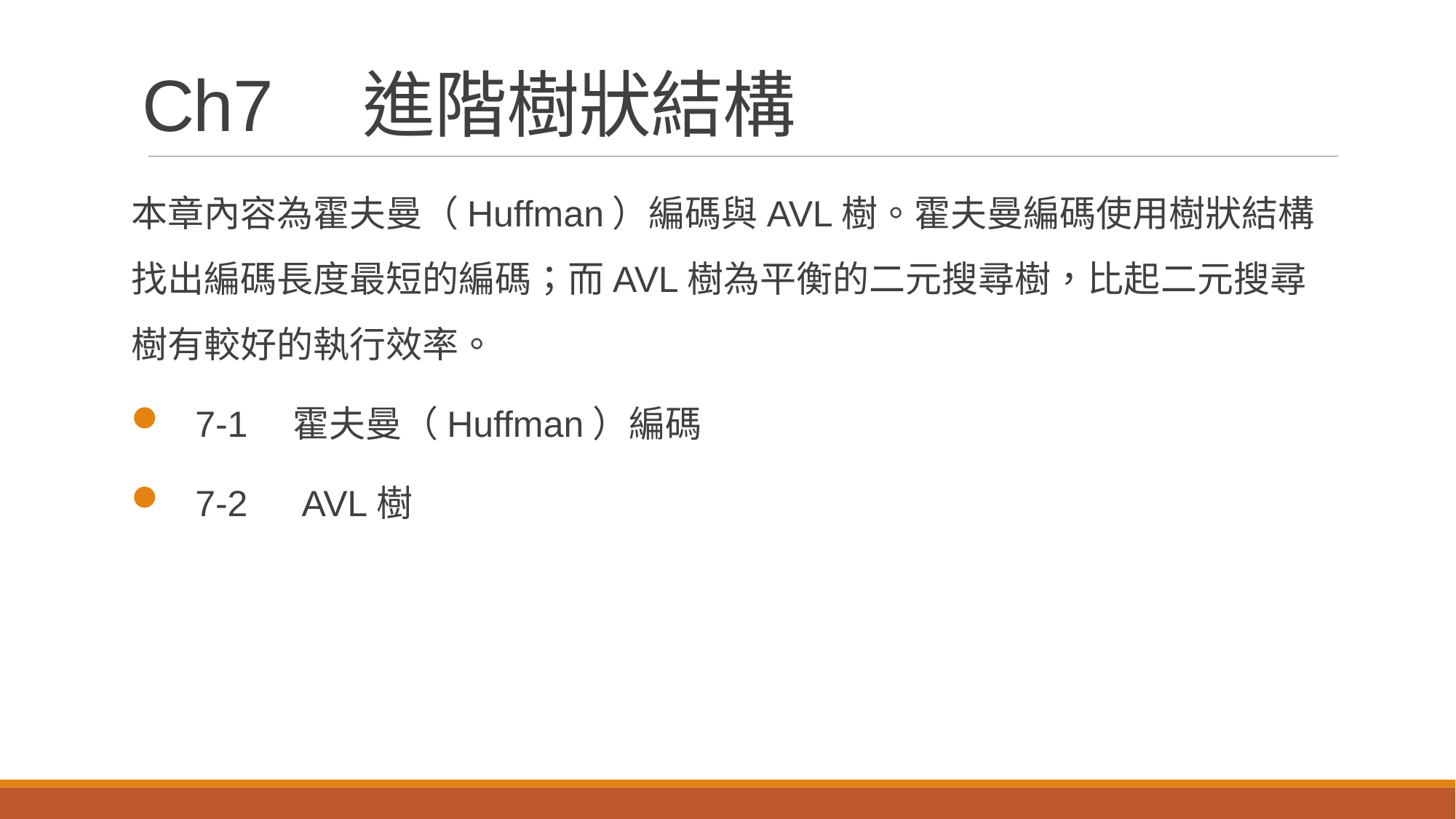

# Ch7　進階樹狀結構
本章內容為霍夫曼（Huffman）編碼與AVL樹。霍夫曼編碼使用樹狀結構找出編碼長度最短的編碼；而AVL樹為平衡的二元搜尋樹，比起二元搜尋樹有較好的執行效率。
7-1　霍夫曼（Huffman）編碼
7-2　AVL樹